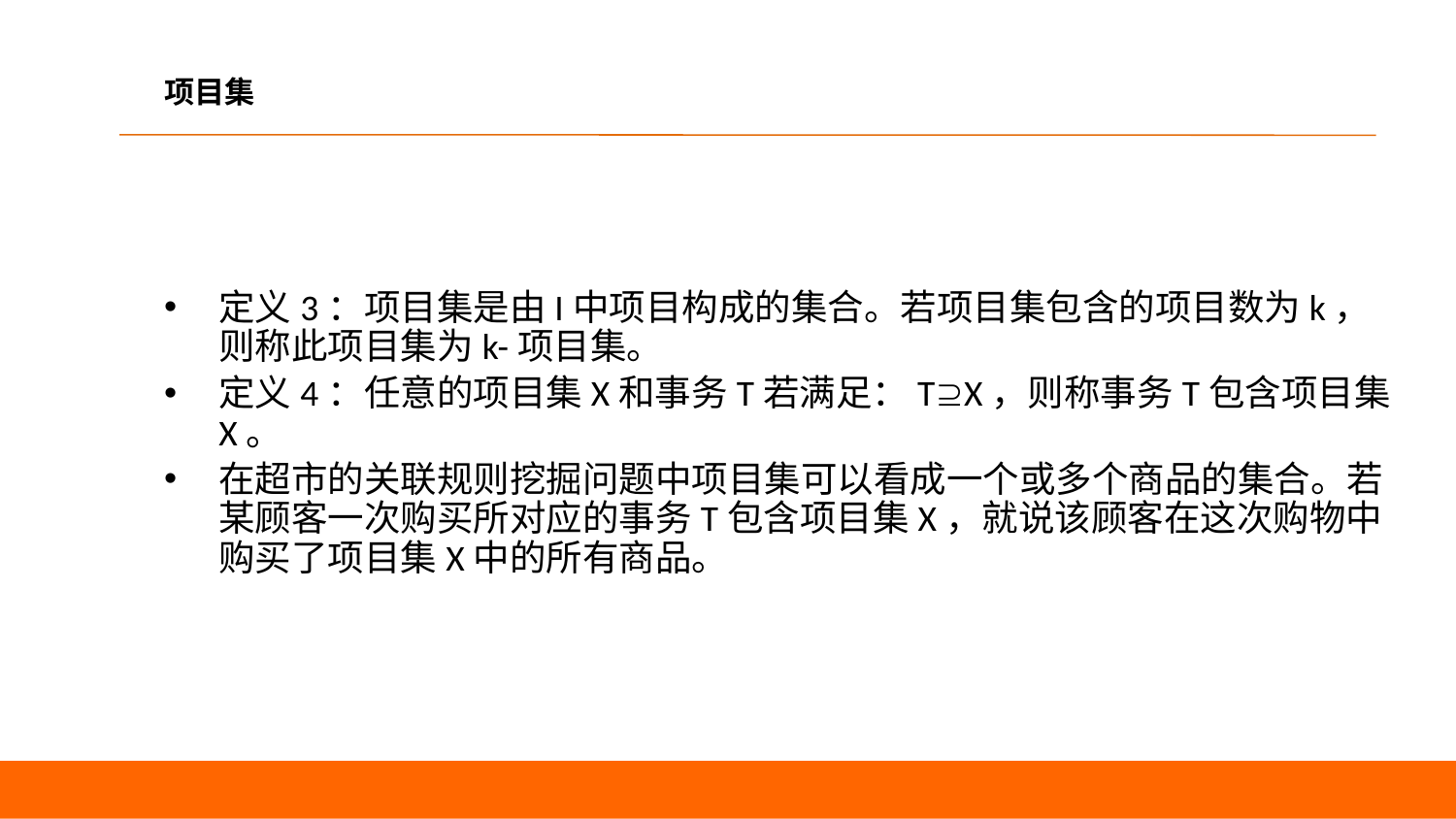

# 项目集
定义3：项目集是由I中项目构成的集合。若项目集包含的项目数为k，则称此项目集为k-项目集。
定义4：任意的项目集X和事务T若满足：T⊇X，则称事务T包含项目集X。
在超市的关联规则挖掘问题中项目集可以看成一个或多个商品的集合。若某顾客一次购买所对应的事务T包含项目集X，就说该顾客在这次购物中购买了项目集X中的所有商品。